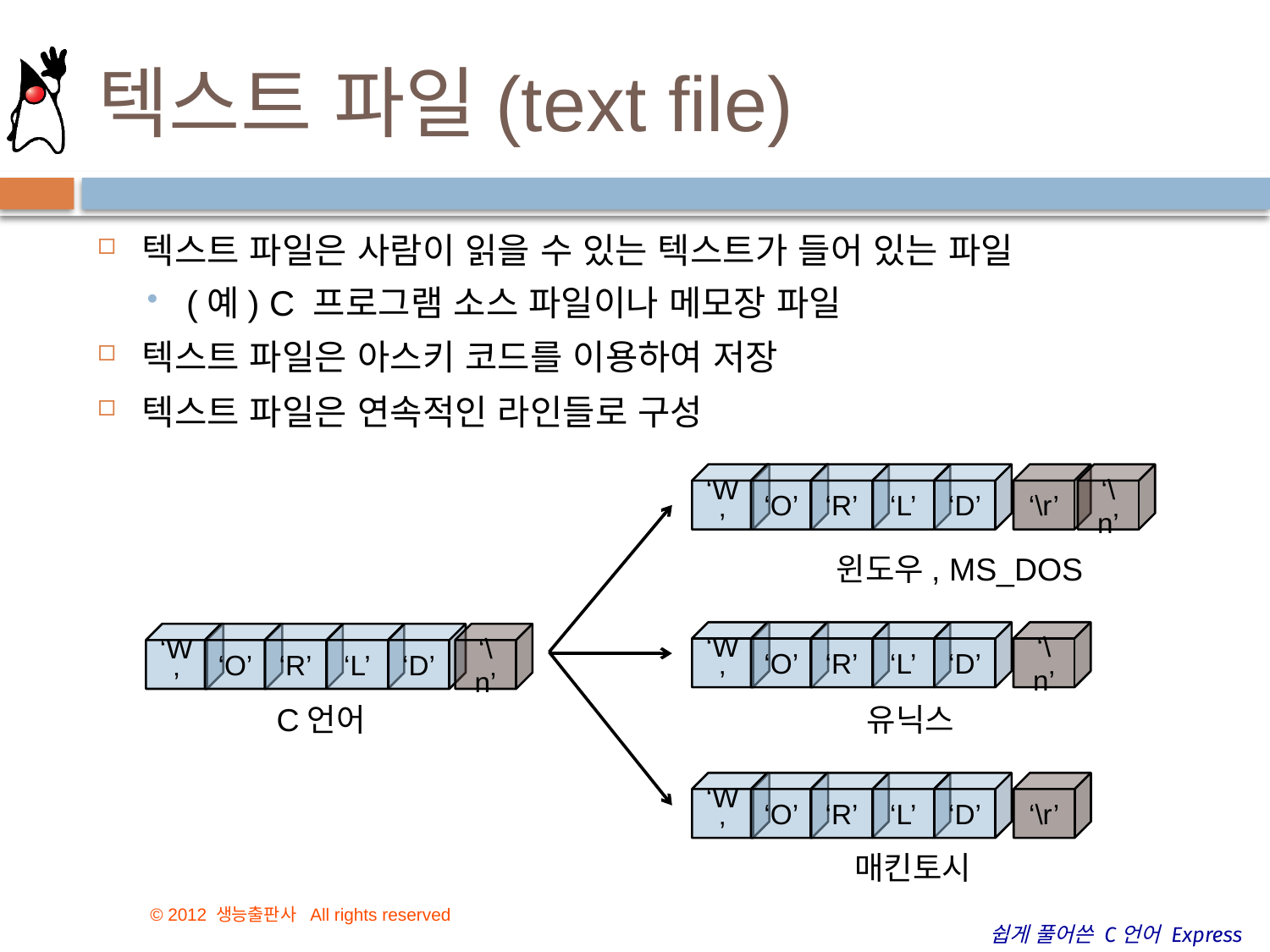

# 텍스트 파일(text file)
텍스트 파일은 사람이 읽을 수 있는 텍스트가 들어 있는 파일
(예) C 프로그램 소스 파일이나 메모장 파일
텍스트 파일은 아스키 코드를 이용하여 저장
텍스트 파일은 연속적인 라인들로 구성

‘\n’
‘W’
‘O’
‘R’
‘L’
‘D’
‘\r’
윈도우, MS_DOS
‘W’
‘O’
‘R’
‘L’
‘D’
‘\n’
유닉스
‘W’
‘O’
‘R’
‘L’
‘D’
‘\n’
C언어
‘W’
‘O’
‘R’
‘L’
‘D’
‘\r’
매킨토시